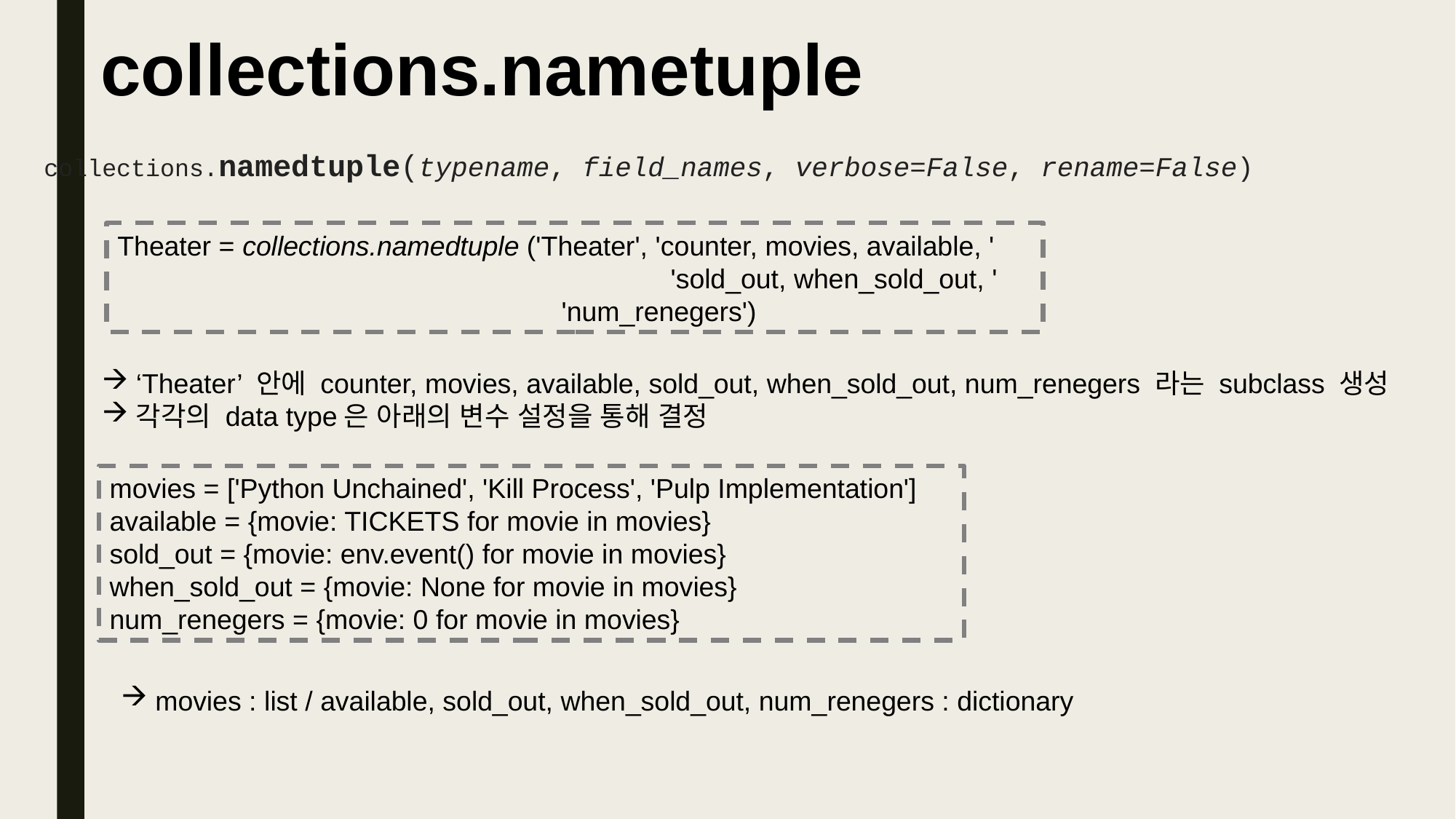

collections.nametuple
collections.namedtuple(typename, field_names, verbose=False, rename=False)
Theater = collections.namedtuple ('Theater', 'counter, movies, available, '
                                           		 'sold_out, when_sold_out, '
                                          		 'num_renegers')
‘Theater’ 안에 counter, movies, available, sold_out, when_sold_out, num_renegers 라는 subclass 생성
각각의 data type은 아래의 변수 설정을 통해 결정
movies = ['Python Unchained', 'Kill Process', 'Pulp Implementation']
available = {movie: TICKETS for movie in movies}
sold_out = {movie: env.event() for movie in movies}
when_sold_out = {movie: None for movie in movies}
num_renegers = {movie: 0 for movie in movies}
movies : list / available, sold_out, when_sold_out, num_renegers : dictionary